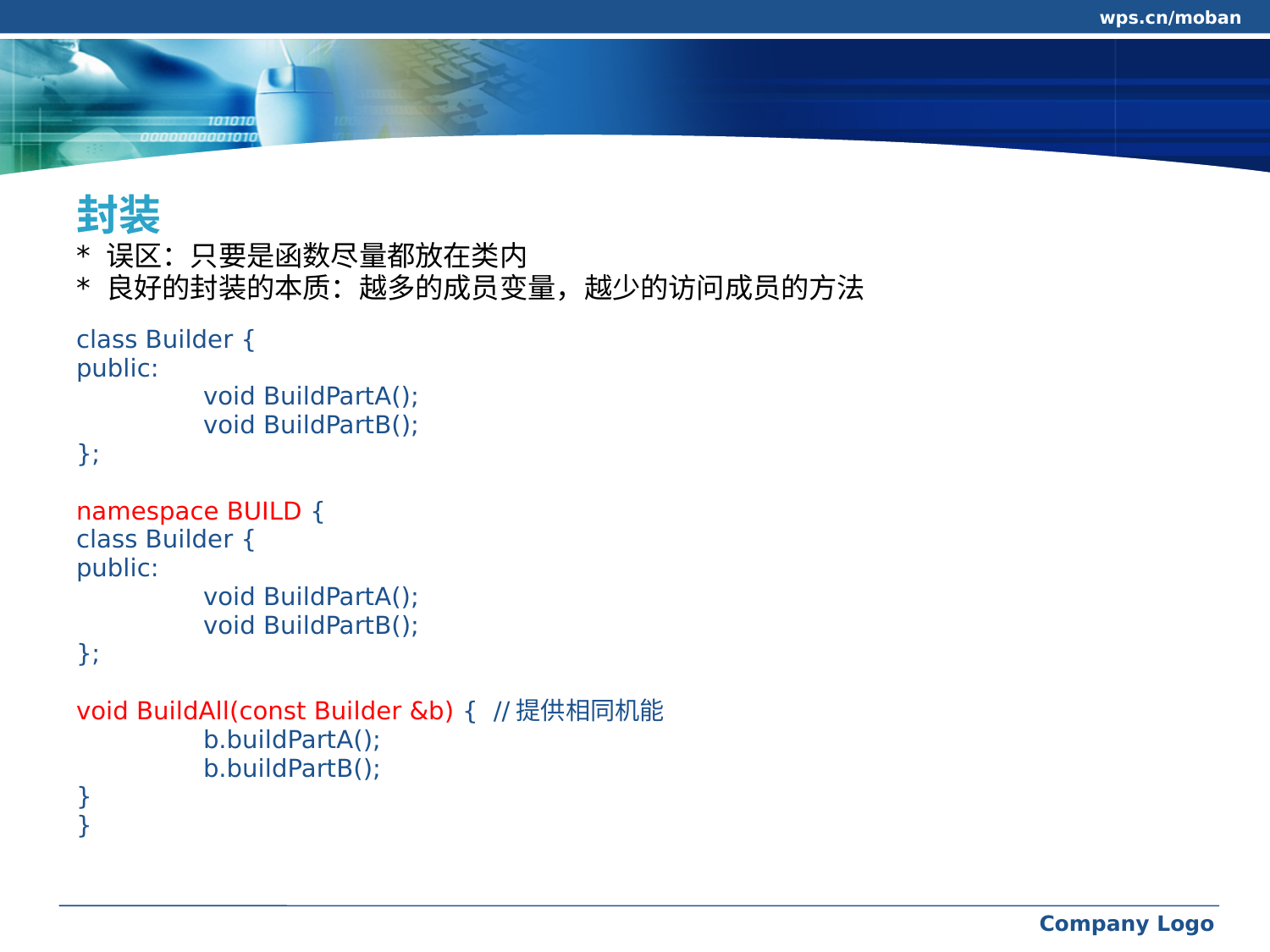

wps.cn/moban

#
封装
* 误区：只要是函数尽量都放在类内
* 良好的封装的本质：越多的成员变量，越少的访问成员的方法

class Builder {
public:
	void BuildPartA();
	void BuildPartB();
};

namespace BUILD {
class Builder {
public:
	void BuildPartA();
	void BuildPartB();
};

void BuildAll(const Builder &b) {  //提供相同机能
	b.buildPartA();
	b.buildPartB();
}
}

Company Logo